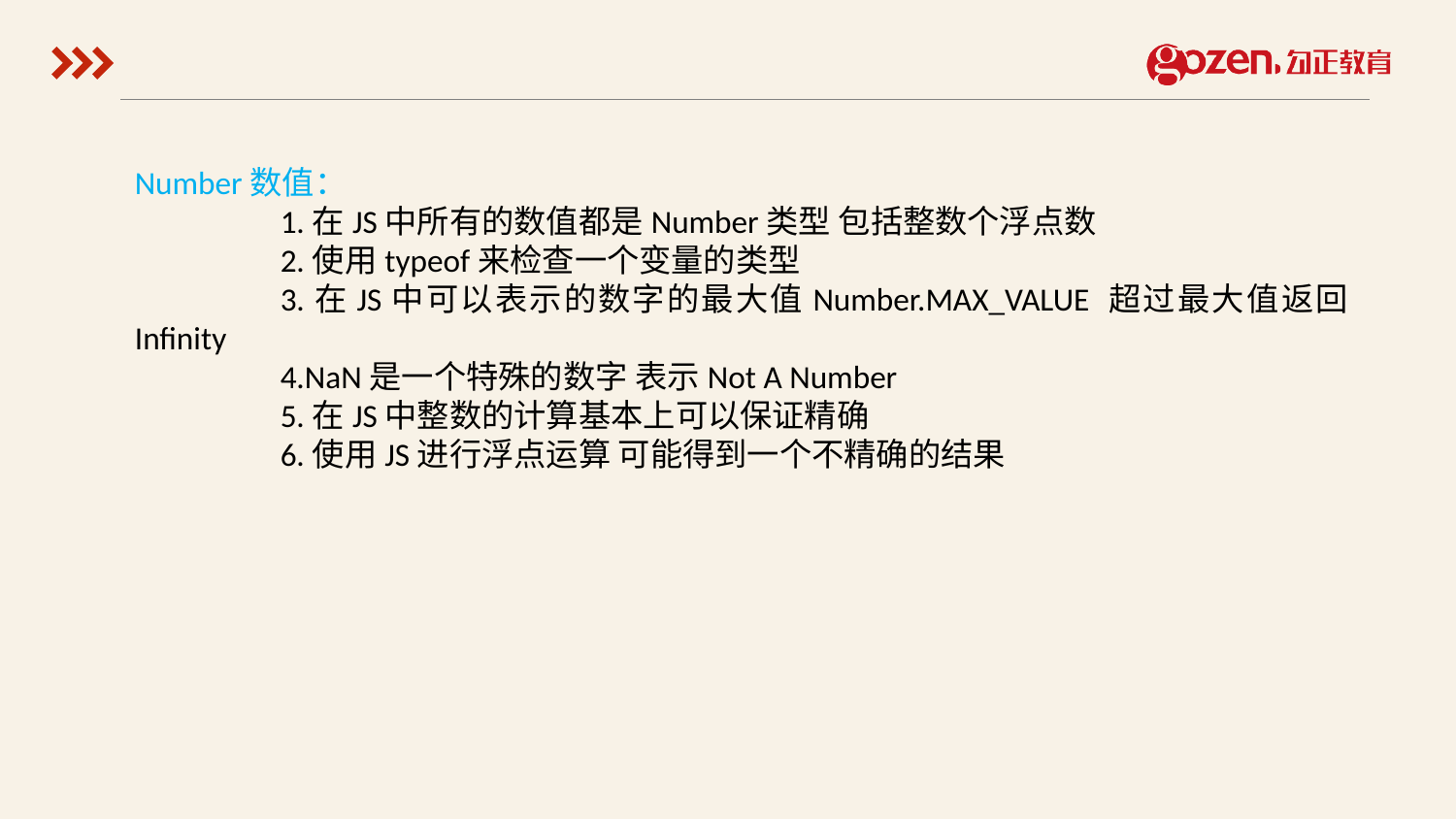

Number数值：
	1.在JS中所有的数值都是Number类型 包括整数个浮点数
	2.使用typeof来检查一个变量的类型
	3.在JS中可以表示的数字的最大值Number.MAX_VALUE 超过最大值返回Infinity
	4.NaN是一个特殊的数字 表示Not A Number
	5.在JS中整数的计算基本上可以保证精确
	6.使用JS进行浮点运算 可能得到一个不精确的结果